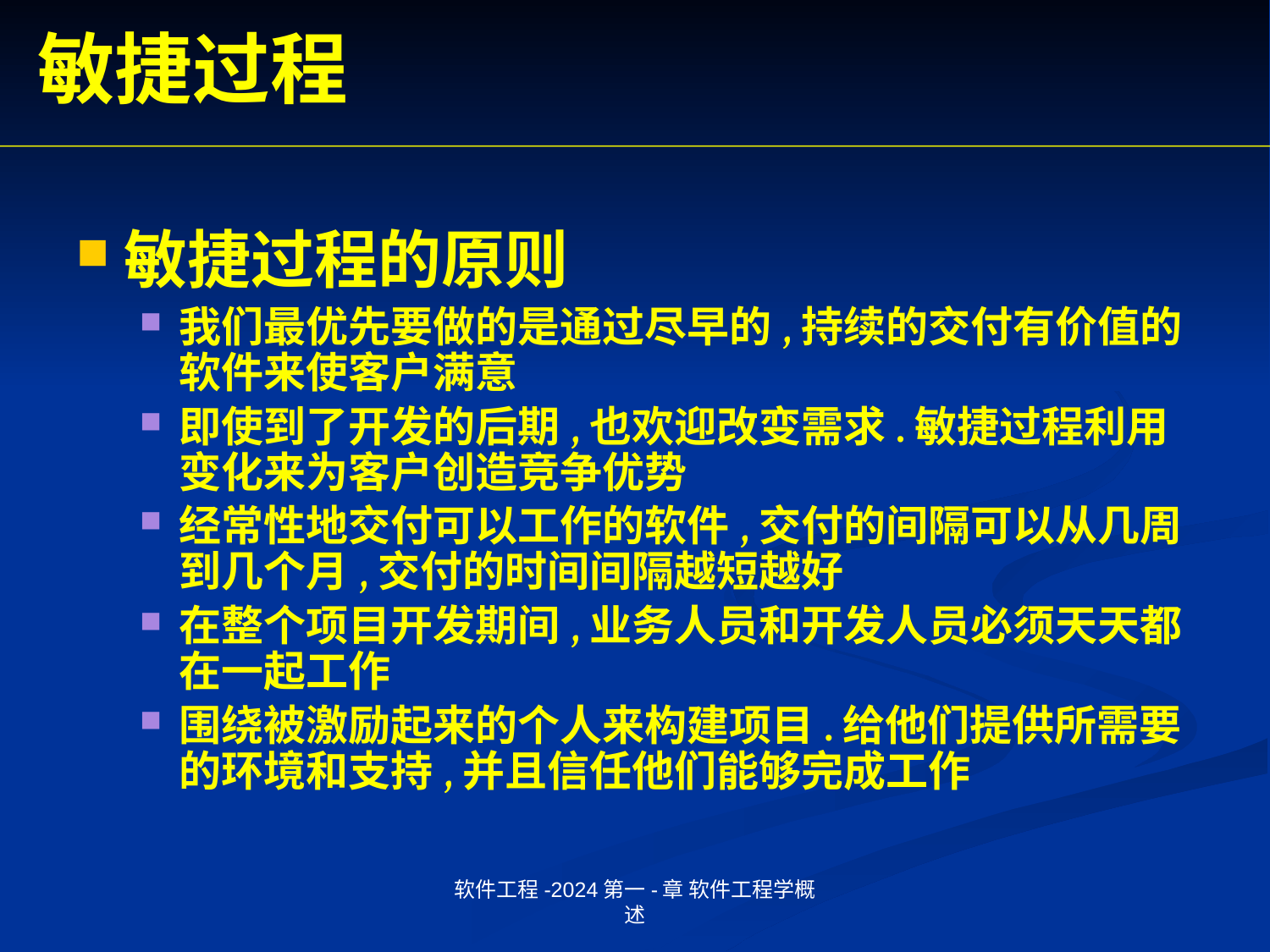

敏捷过程

敏捷过程的原则
我们最优先要做的是通过尽早的,持续的交付有价值的软件来使客户满意
即使到了开发的后期,也欢迎改变需求.敏捷过程利用变化来为客户创造竞争优势
经常性地交付可以工作的软件,交付的间隔可以从几周到几个月,交付的时间间隔越短越好
在整个项目开发期间,业务人员和开发人员必须天天都在一起工作
围绕被激励起来的个人来构建项目.给他们提供所需要的环境和支持,并且信任他们能够完成工作
软件工程-2024第一-章 软件工程学概述
144